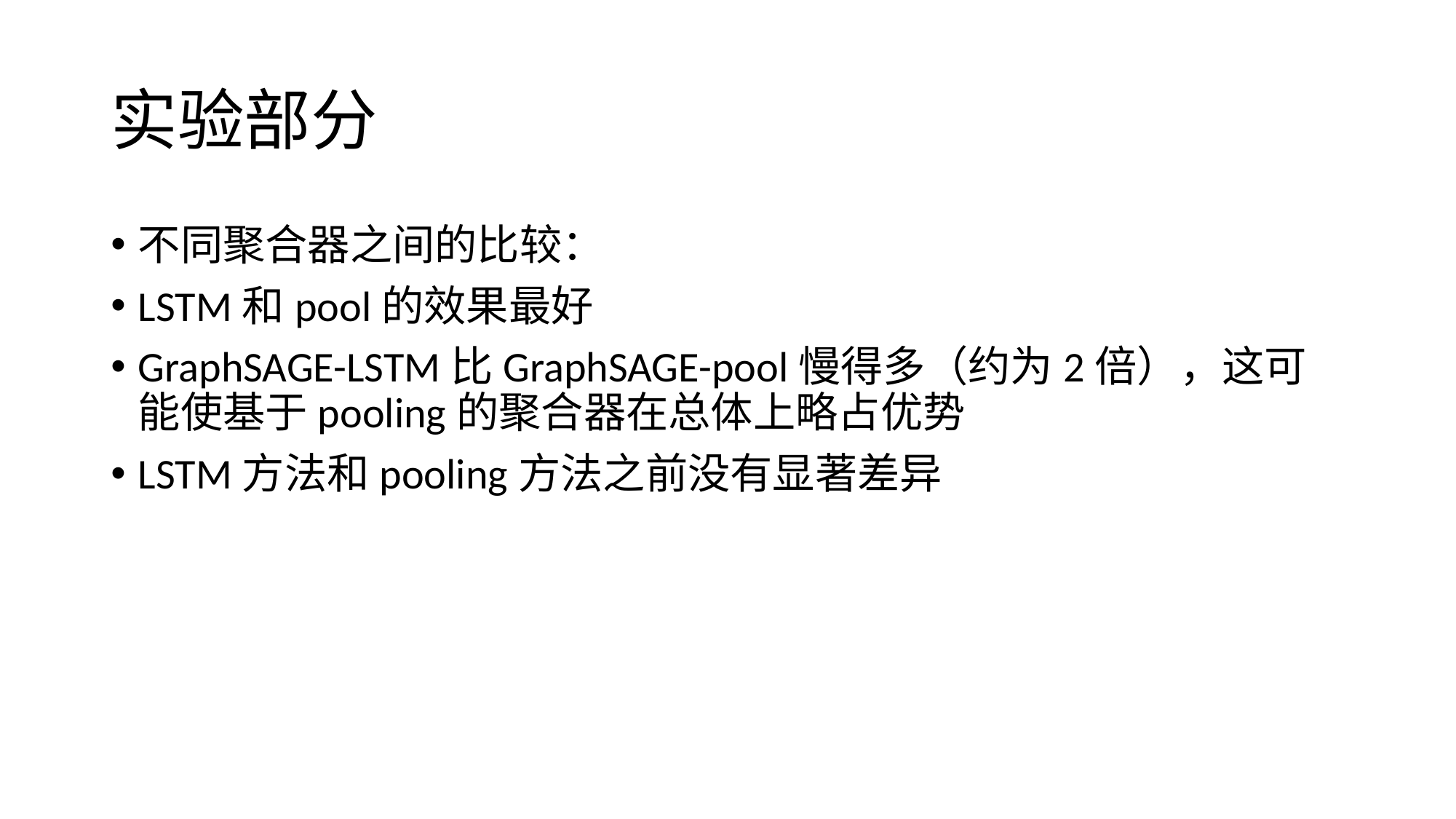

# 实验部分
不同聚合器之间的比较：
LSTM和pool的效果最好
GraphSAGE-LSTM比GraphSAGE-pool慢得多（约为2倍），这可能使基于pooling的聚合器在总体上略占优势
LSTM方法和pooling方法之前没有显著差异